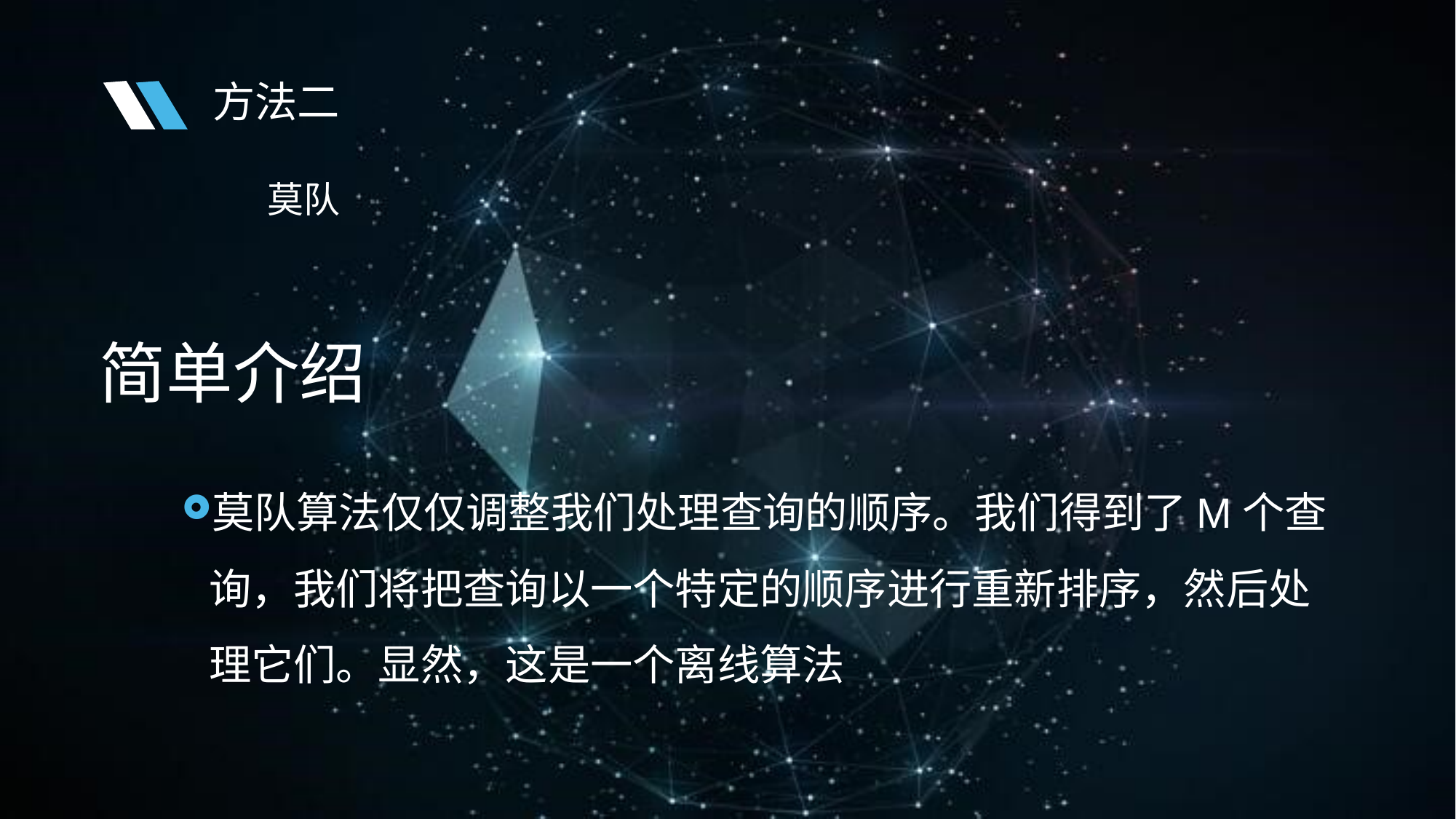

方法二

莫队

简单介绍
莫队算法仅仅调整我们处理查询的顺序。我们得到了M个查询，我们将把查询以一个特定的顺序进行重新排序，然后处理它们。显然，这是一个离线算法